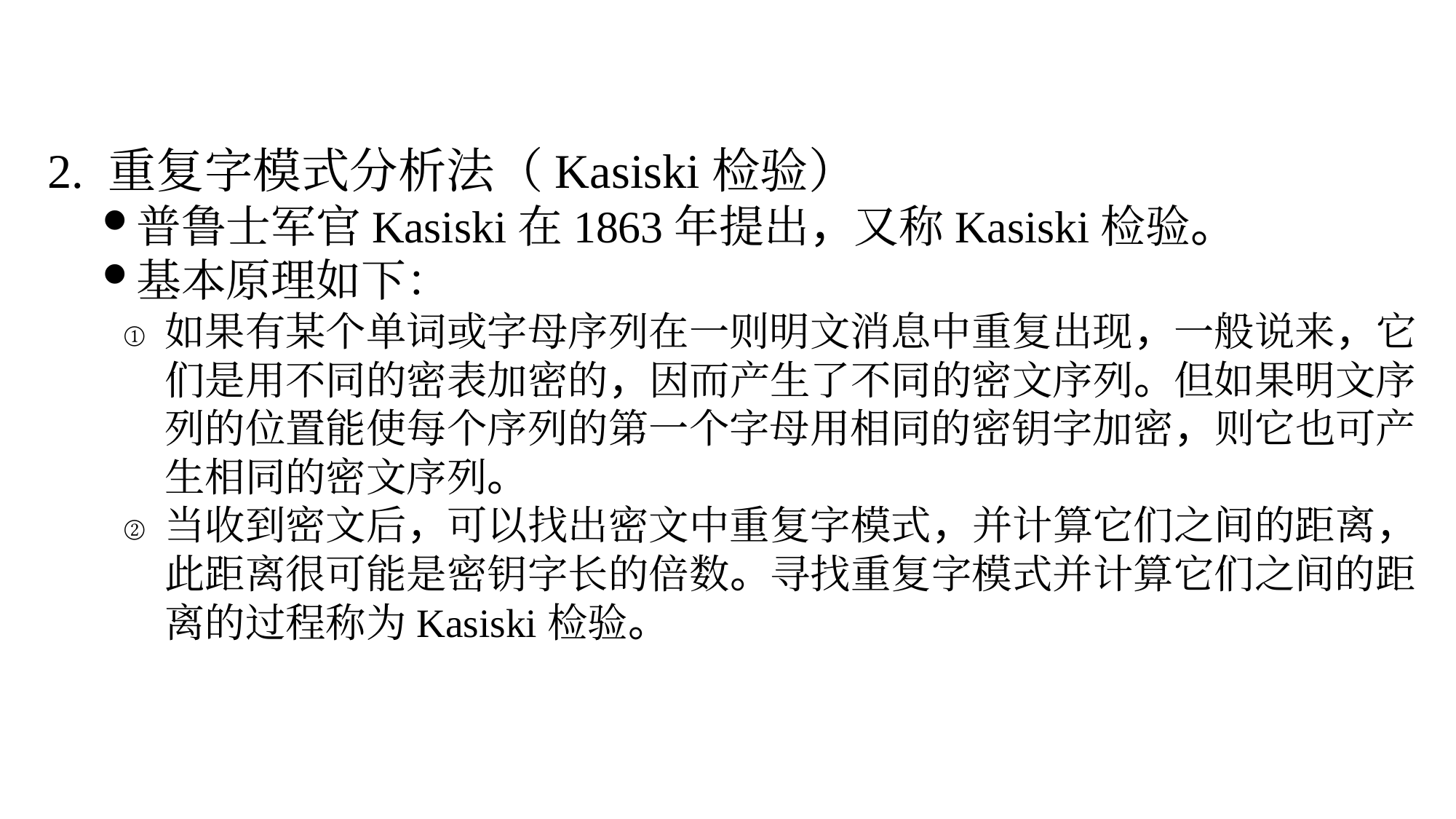

2. 重复字模式分析法（Kasiski检验）
普鲁士军官Kasiski在1863年提出，又称Kasiski检验。
基本原理如下：
如果有某个单词或字母序列在一则明文消息中重复出现，一般说来，它们是用不同的密表加密的，因而产生了不同的密文序列。但如果明文序列的位置能使每个序列的第一个字母用相同的密钥字加密，则它也可产生相同的密文序列。
当收到密文后，可以找出密文中重复字模式，并计算它们之间的距离，此距离很可能是密钥字长的倍数。寻找重复字模式并计算它们之间的距离的过程称为Kasiski检验。